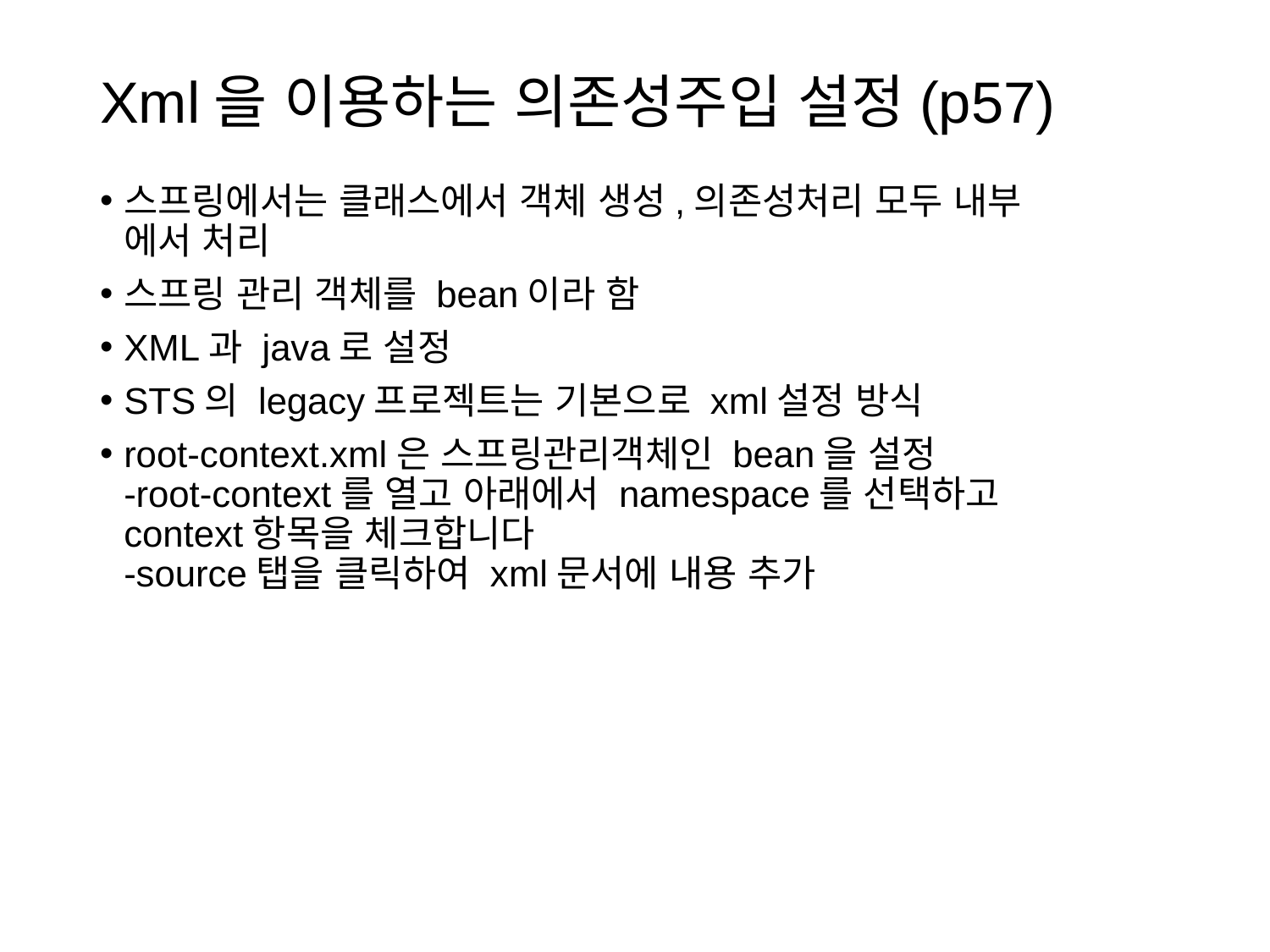

# Xml을 이용하는 의존성주입 설정(p57)
스프링에서는 클래스에서 객체 생성,의존성처리 모두 내부
에서 처리
스프링 관리 객체를 bean이라 함
XML과 java로 설정
STS의 legacy프로젝트는 기본으로 xml설정 방식
root-context.xml은 스프링관리객체인 bean을 설정
-root-context를 열고 아래에서 namespace를 선택하고
context항목을 체크합니다
-source탭을 클릭하여 xml문서에 내용 추가